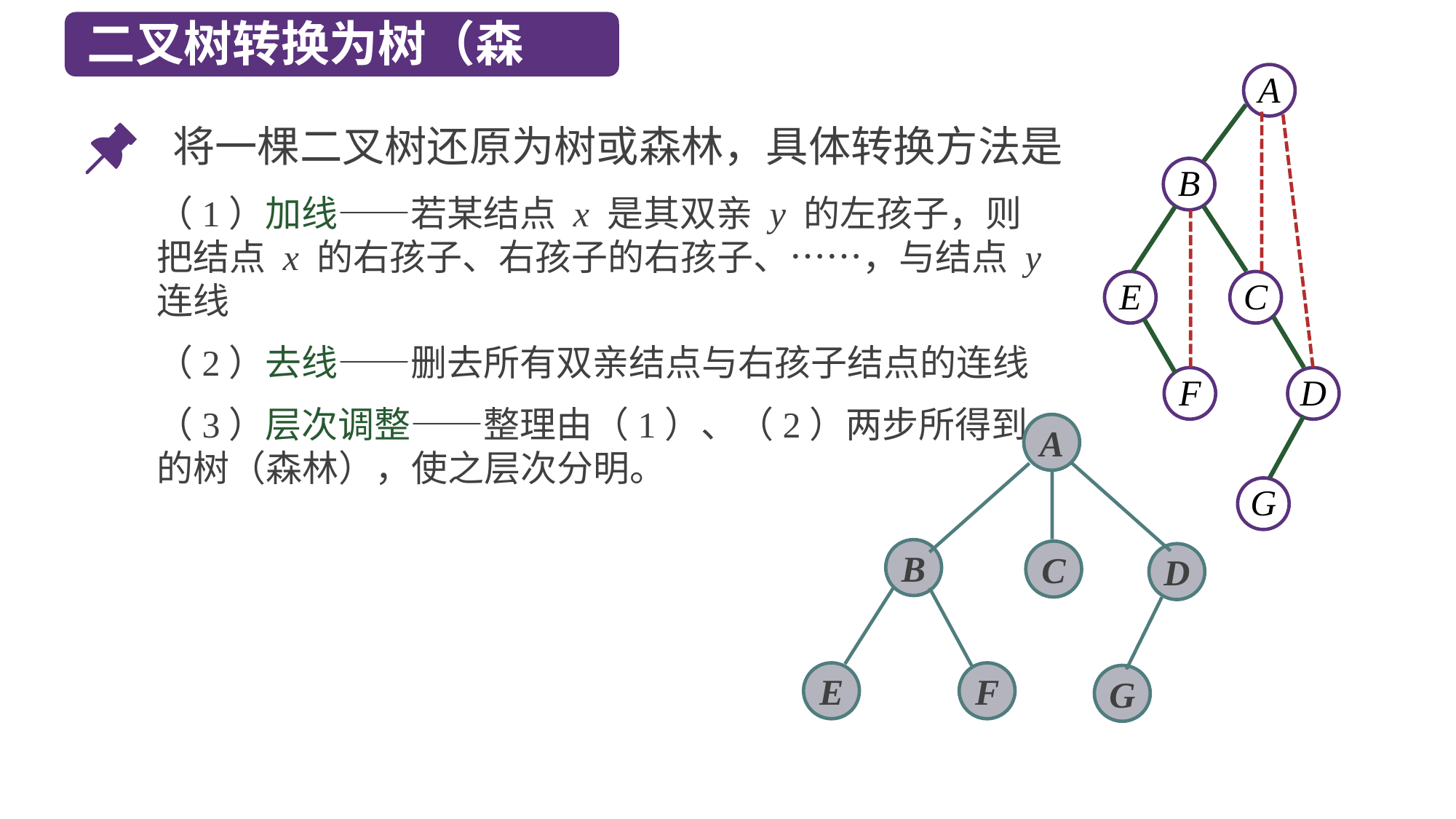

二叉树转换为树（森林）

A

将一棵二叉树还原为树或森林，具体转换方法是

B
（1）加线——若某结点 x 是其双亲 y 的左孩子，则把结点 x 的右孩子、右孩子的右孩子、……，与结点 y 连线
（2）去线——删去所有双亲结点与右孩子结点的连线
（3）层次调整——整理由（1）、（2）两步所得到的树（森林），使之层次分明。

E
C
F
D
A

B
C
D

E
F
G

G